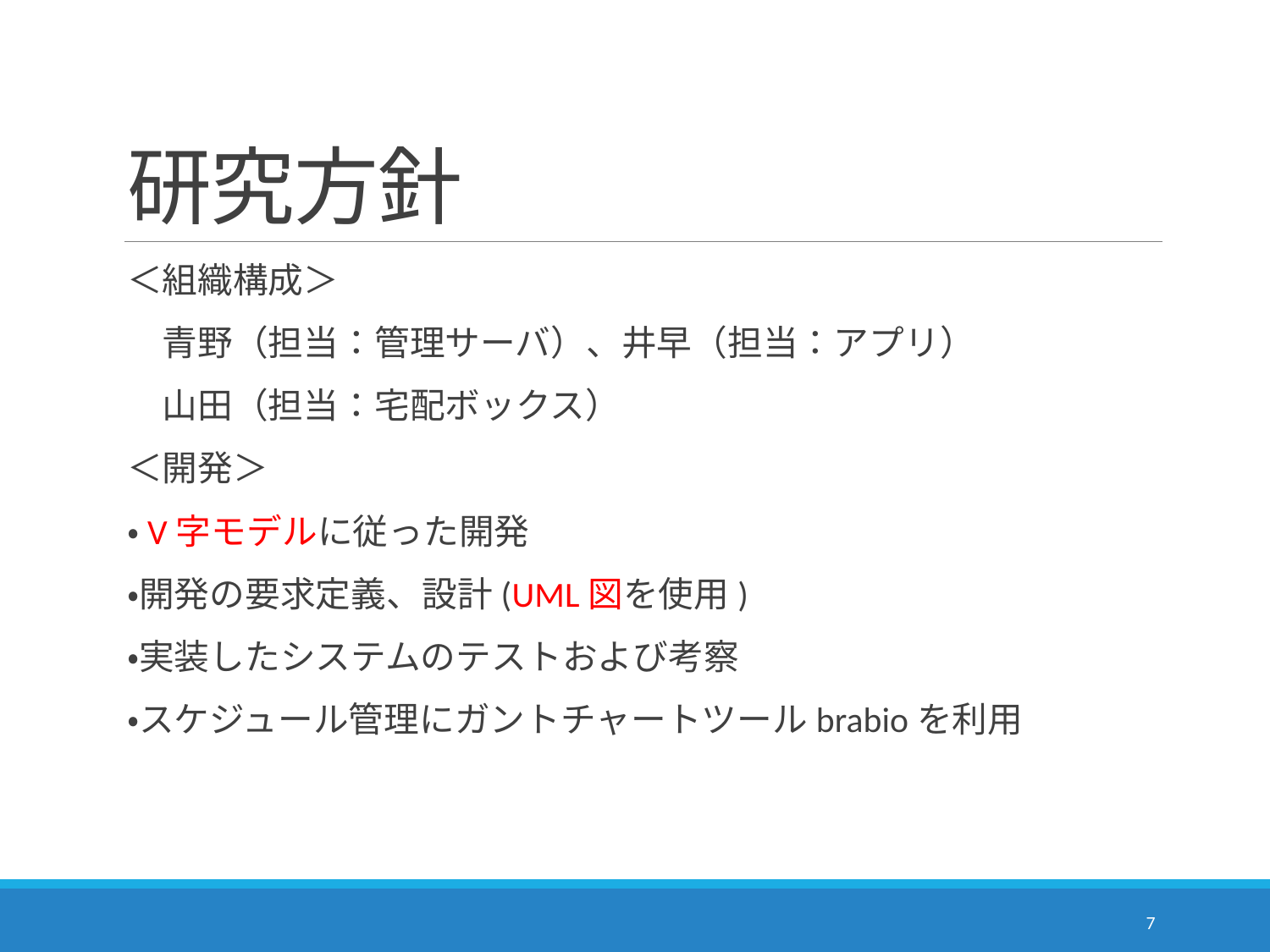

# 研究方針
＜組織構成＞
　青野（担当：管理サーバ）、井早（担当：アプリ）
　山田（担当：宅配ボックス）
＜開発＞
・V字モデルに従った開発
・開発の要求定義、設計(UML図を使用)
・実装したシステムのテストおよび考察
・スケジュール管理にガントチャートツールbrabioを利用
7